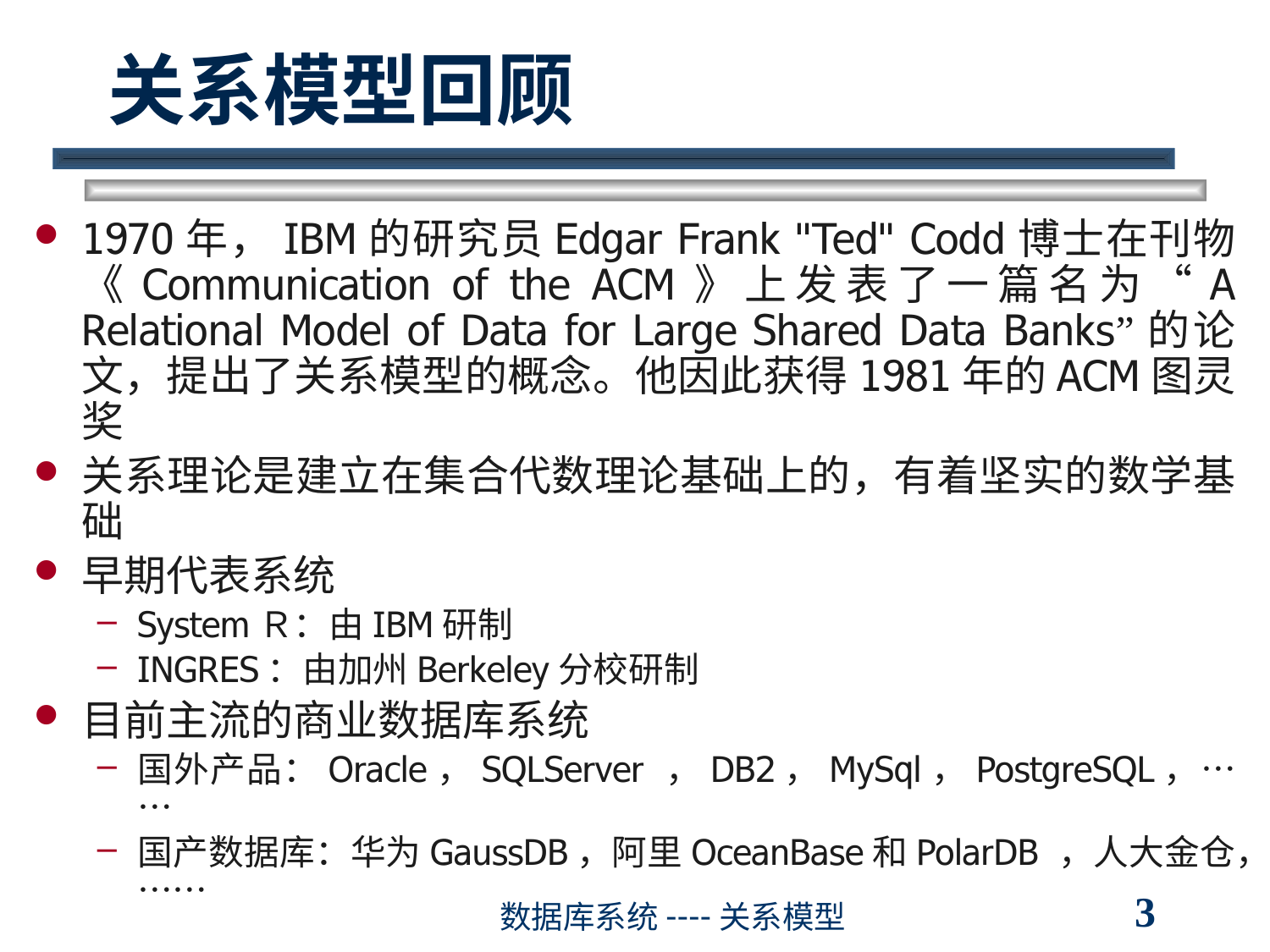

# 关系模型回顾
1970年，IBM的研究员Edgar Frank "Ted" Codd博士在刊物《Communication of the ACM》上发表了一篇名为“A Relational Model of Data for Large Shared Data Banks”的论文，提出了关系模型的概念。他因此获得1981年的ACM图灵奖
关系理论是建立在集合代数理论基础上的，有着坚实的数学基础
早期代表系统
SystemＲ：由IBM研制
INGRES：由加州Berkeley分校研制
目前主流的商业数据库系统
国外产品：Oracle，SQLServer ，DB2，MySql，PostgreSQL，……
国产数据库：华为GaussDB，阿里OceanBase和PolarDB ，人大金仓，……
3
数据库系统----关系模型